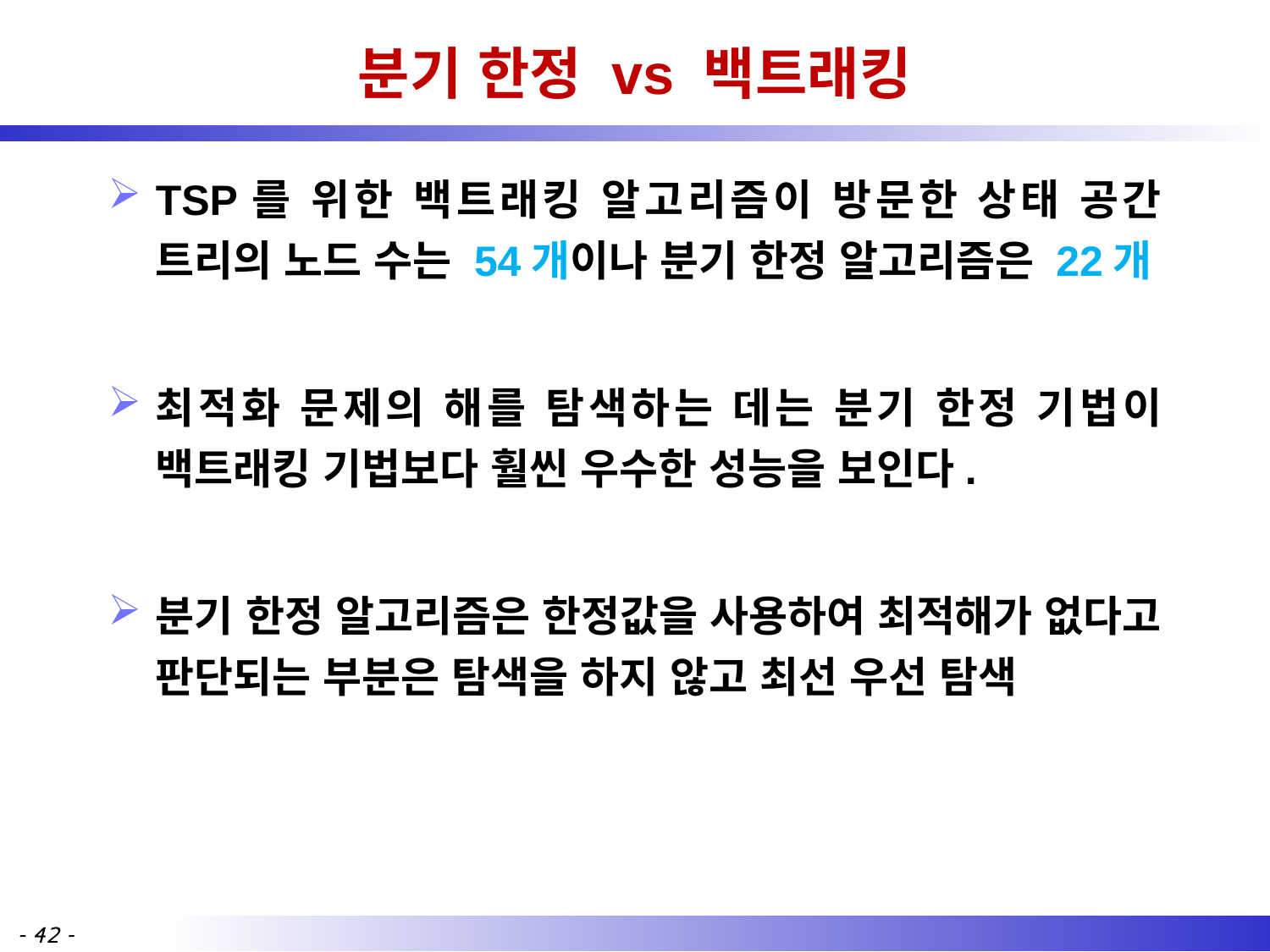

# 분기 한정 vs 백트래킹
TSP를 위한 백트래킹 알고리즘이 방문한 상태 공간 트리의 노드 수는 54개이나 분기 한정 알고리즘은 22개

최적화 문제의 해를 탐색하는 데는 분기 한정 기법이 백트래킹 기법보다 훨씬 우수한 성능을 보인다.

분기 한정 알고리즘은 한정값을 사용하여 최적해가 없다고 판단되는 부분은 탐색을 하지 않고 최선 우선 탐색
- 42 -